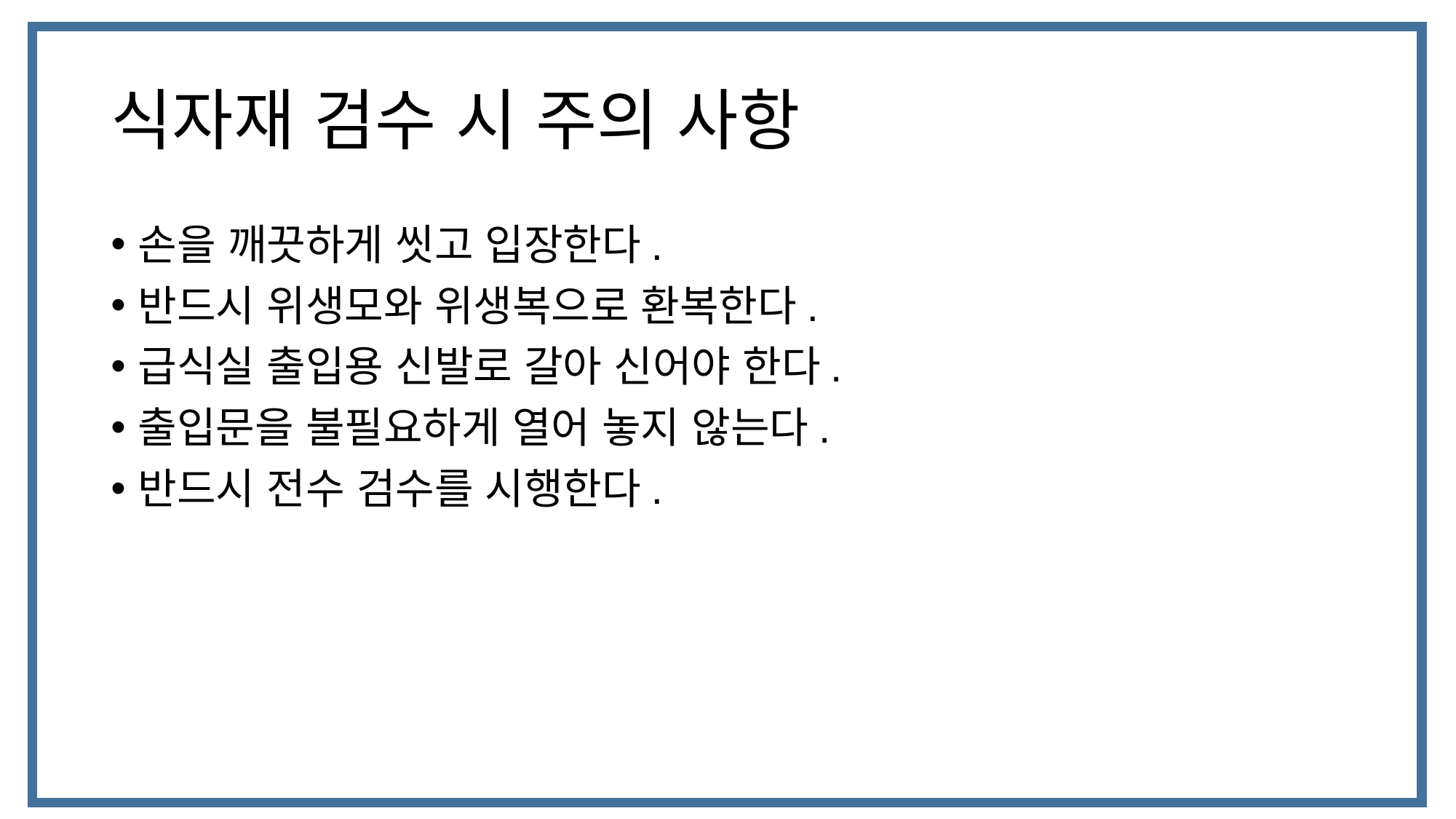

# 식자재 검수 시 주의 사항
손을 깨끗하게 씻고 입장한다.
반드시 위생모와 위생복으로 환복한다.
급식실 출입용 신발로 갈아 신어야 한다.
출입문을 불필요하게 열어 놓지 않는다.
반드시 전수 검수를 시행한다.